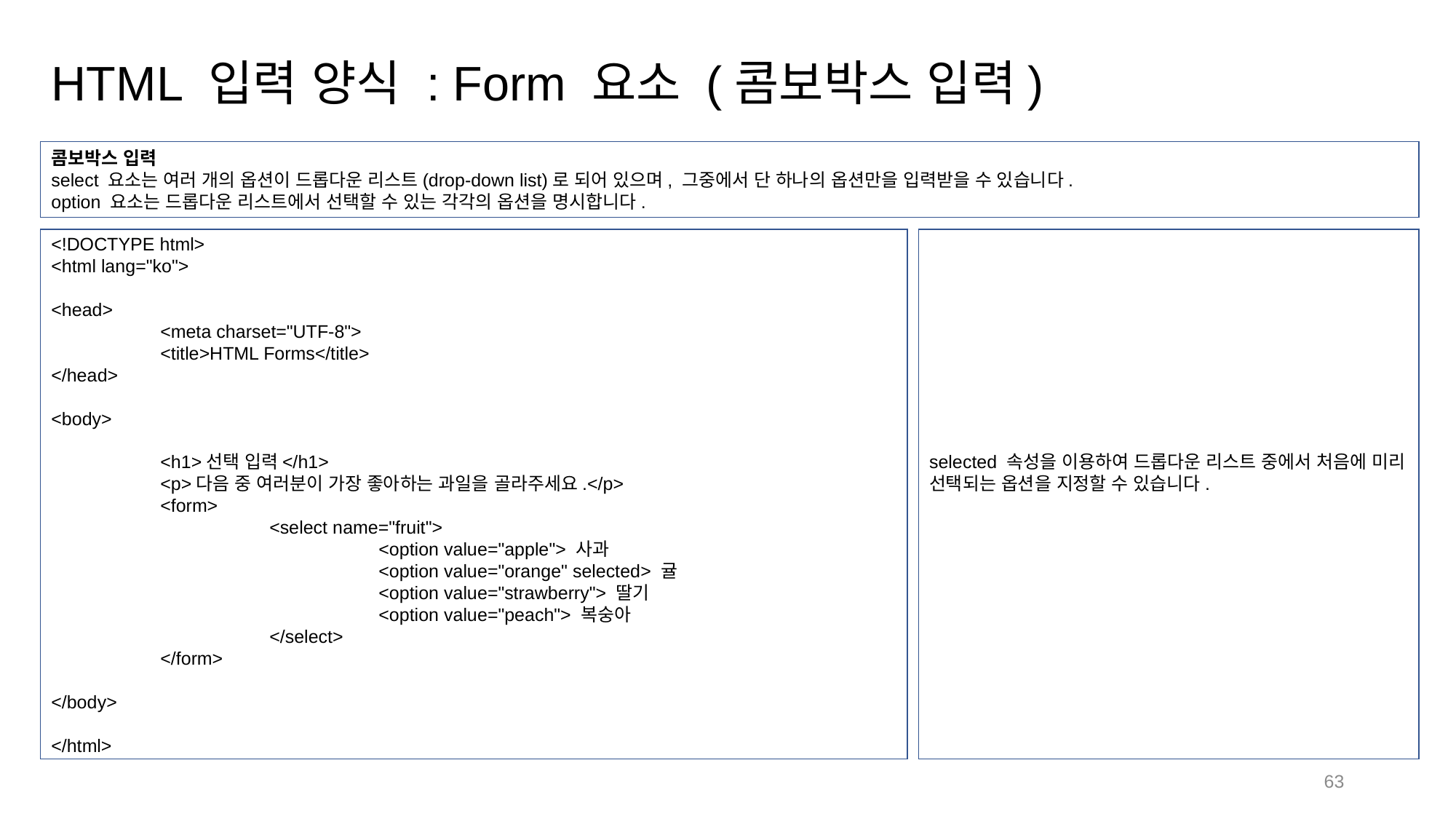

# HTML 입력 양식 : Form 요소 (콤보박스 입력)
콤보박스 입력
select 요소는 여러 개의 옵션이 드롭다운 리스트(drop-down list)로 되어 있으며, 그중에서 단 하나의 옵션만을 입력받을 수 있습니다.
option 요소는 드롭다운 리스트에서 선택할 수 있는 각각의 옵션을 명시합니다.
<!DOCTYPE html>
<html lang="ko">

<head>
	<meta charset="UTF-8">
	<title>HTML Forms</title>
</head>

<body>

	<h1>선택 입력</h1>
	<p>다음 중 여러분이 가장 좋아하는 과일을 골라주세요.</p>
	<form>
		<select name="fruit">
			<option value="apple"> 사과
			<option value="orange" selected> 귤
			<option value="strawberry"> 딸기
			<option value="peach"> 복숭아
		</select>
	</form>

</body>

</html>
selected 속성을 이용하여 드롭다운 리스트 중에서 처음에 미리 선택되는 옵션을 지정할 수 있습니다.

63